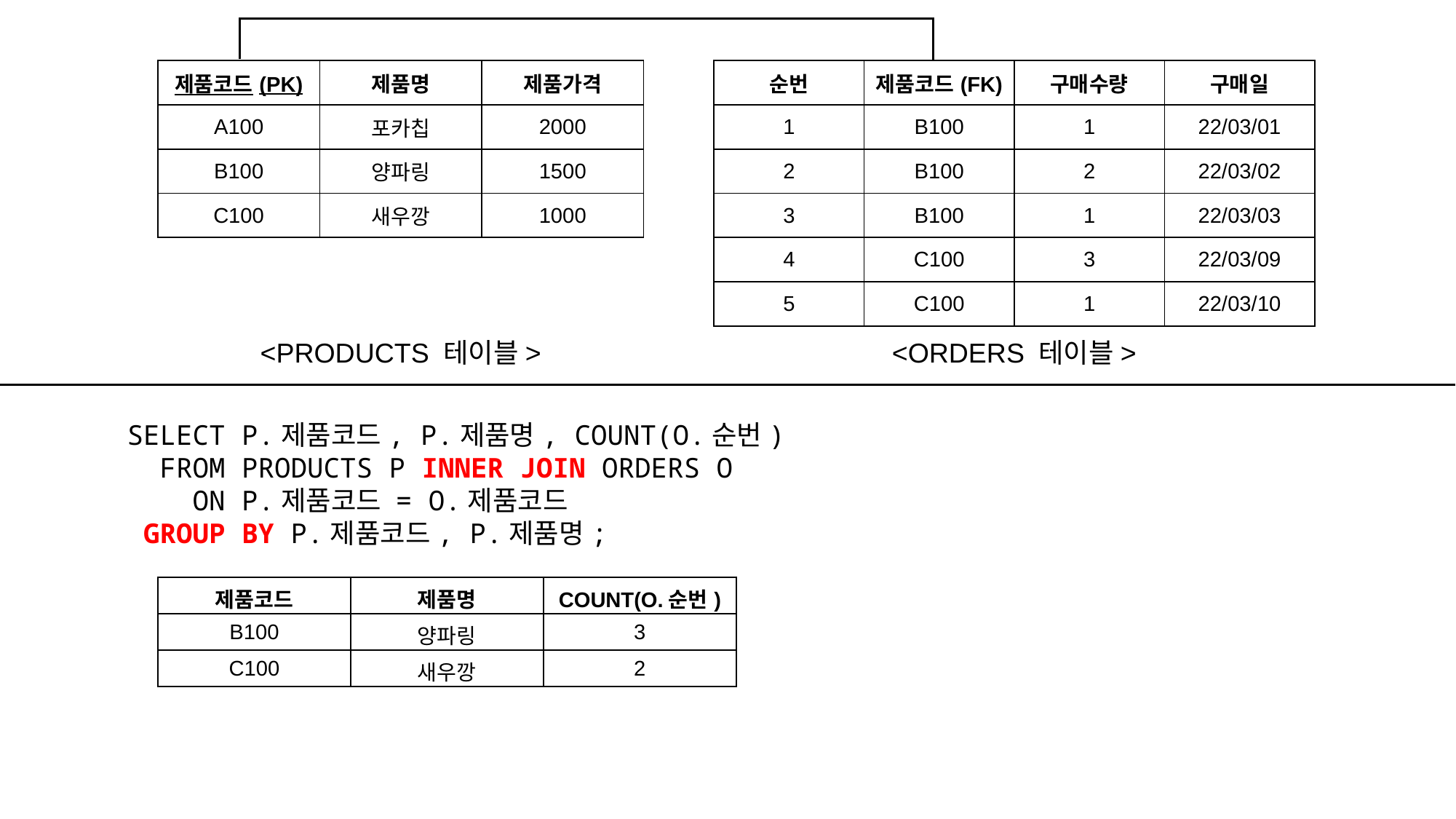

| 제품코드(PK) | 제품명 | 제품가격 |
| --- | --- | --- |
| A100 | 포카칩 | 2000 |
| B100 | 양파링 | 1500 |
| C100 | 새우깡 | 1000 |
| 순번 | 제품코드(FK) | 구매수량 | 구매일 |
| --- | --- | --- | --- |
| 1 | B100 | 1 | 22/03/01 |
| 2 | B100 | 2 | 22/03/02 |
| 3 | B100 | 1 | 22/03/03 |
| 4 | C100 | 3 | 22/03/09 |
| 5 | C100 | 1 | 22/03/10 |
<PRODUCTS 테이블>
<ORDERS 테이블>
SELECT P.제품코드, P.제품명, COUNT(O.순번)
  FROM PRODUCTS P INNER JOIN ORDERS O
    ON P.제품코드 = O.제품코드
 GROUP BY P.제품코드, P.제품명;
| 제품코드 | 제품명 | COUNT(O.순번) |
| --- | --- | --- |
| B100 | 양파링 | 3 |
| C100 | 새우깡 | 2 |